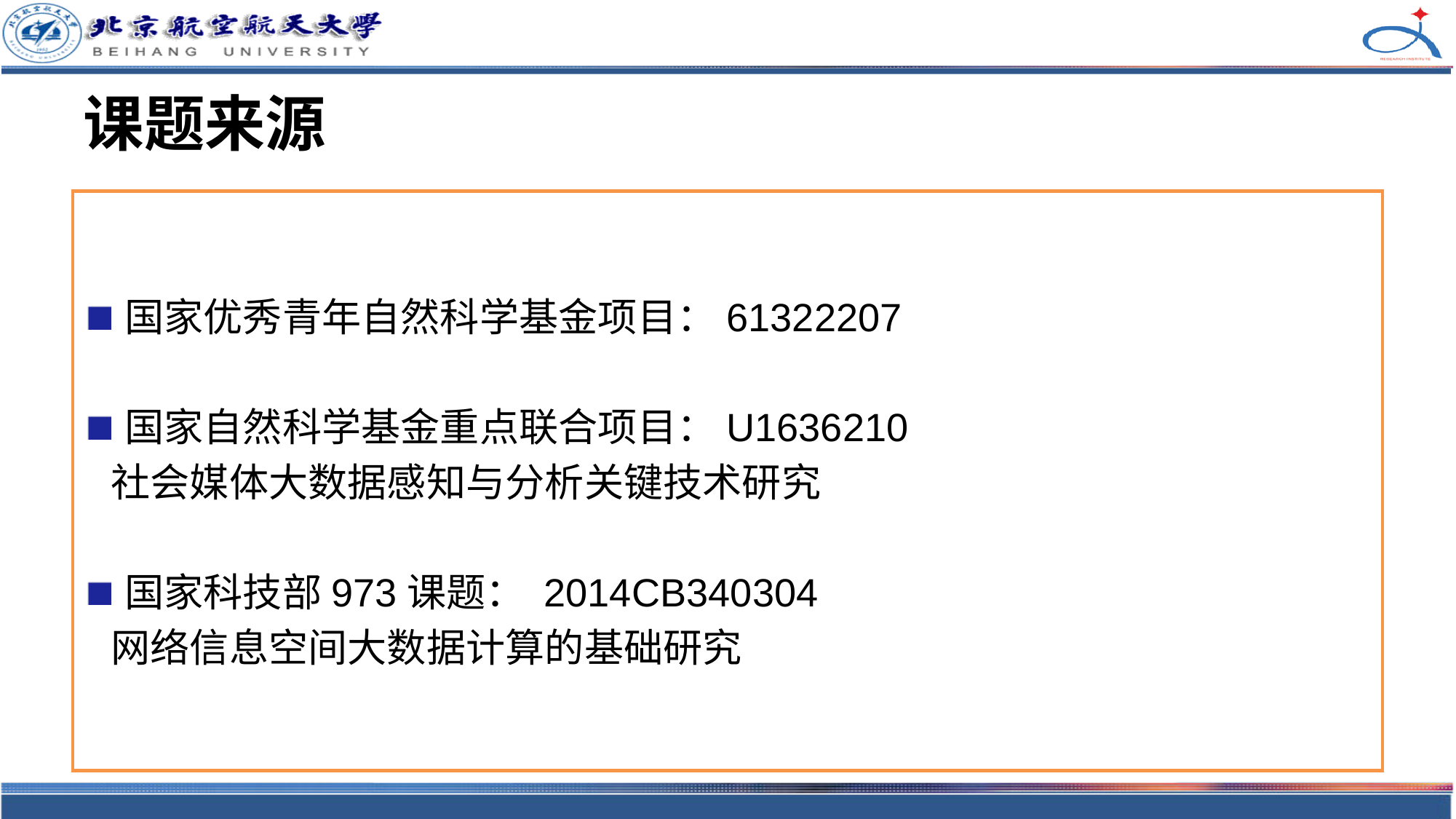

# 课题来源
国家优秀青年自然科学基金项目：61322207

国家自然科学基金重点联合项目：U1636210
  社会媒体大数据感知与分析关键技术研究

国家科技部973课题： 2014CB340304
  网络信息空间大数据计算的基础研究